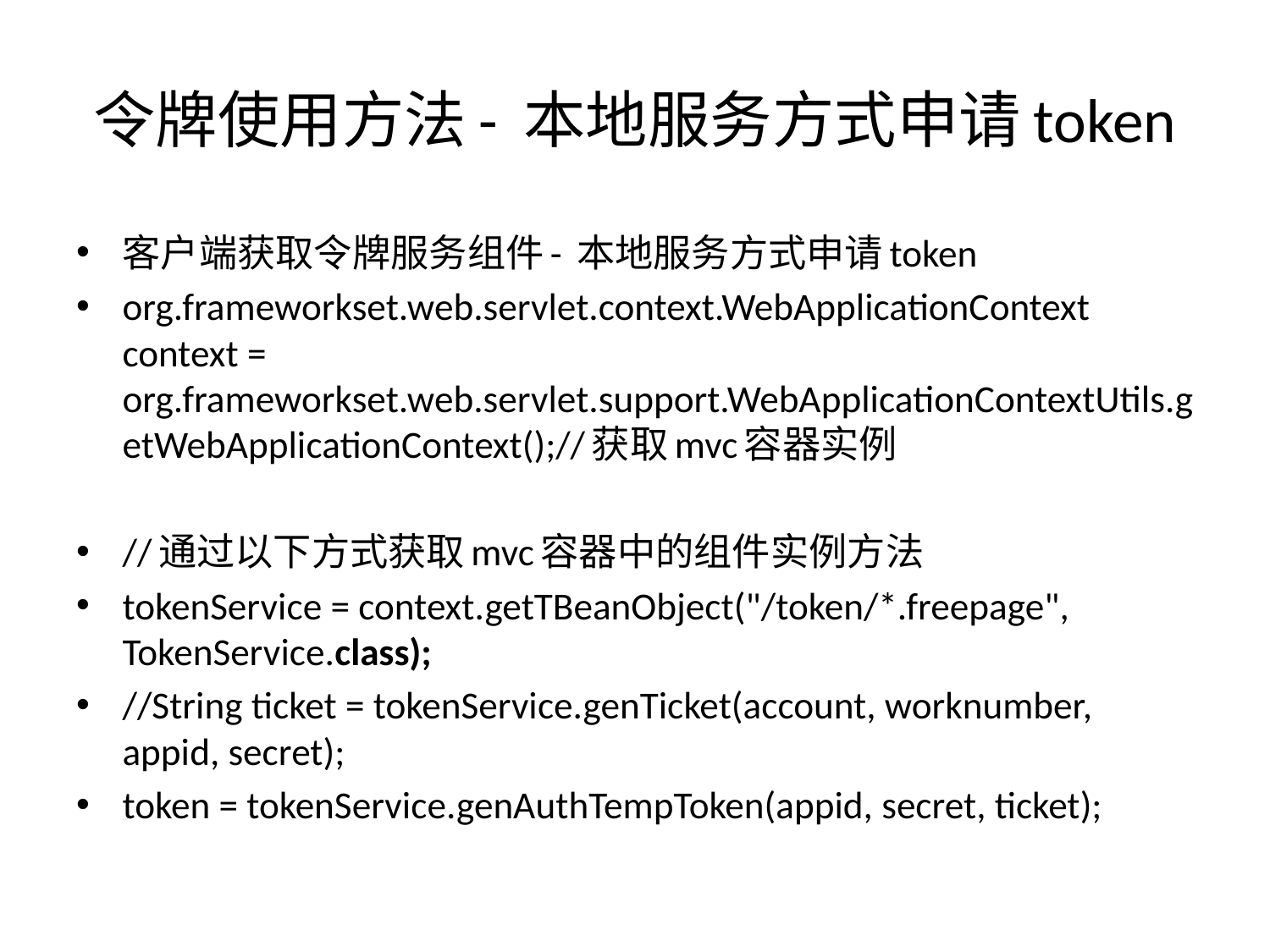

# 令牌使用方法- 本地服务方式申请token
客户端获取令牌服务组件- 本地服务方式申请token
org.frameworkset.web.servlet.context.WebApplicationContext  context = org.frameworkset.web.servlet.support.WebApplicationContextUtils.getWebApplicationContext();//获取mvc容器实例

//通过以下方式获取mvc容器中的组件实例方法
tokenService = context.getTBeanObject("/token/*.freepage", TokenService.class);
//String ticket = tokenService.genTicket(account, worknumber, appid, secret);
token = tokenService.genAuthTempToken(appid, secret, ticket);